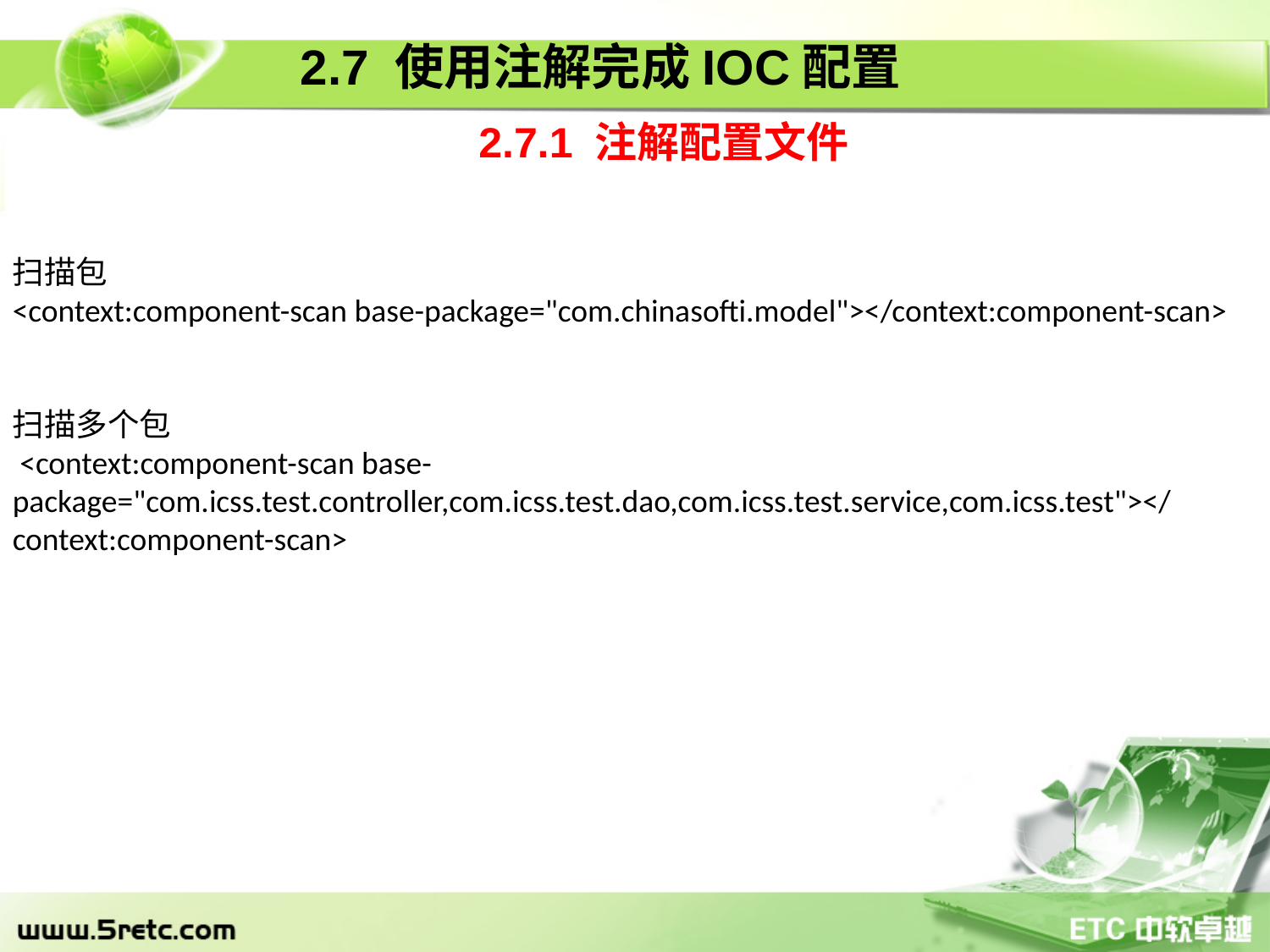

2.7 使用注解完成IOC配置

2.7.1 注解配置文件

扫描包
<context:component-scan base-package="com.chinasofti.model"></context:component-scan>

扫描多个包
 <context:component-scan base-package="com.icss.test.controller,com.icss.test.dao,com.icss.test.service,com.icss.test"></context:component-scan>